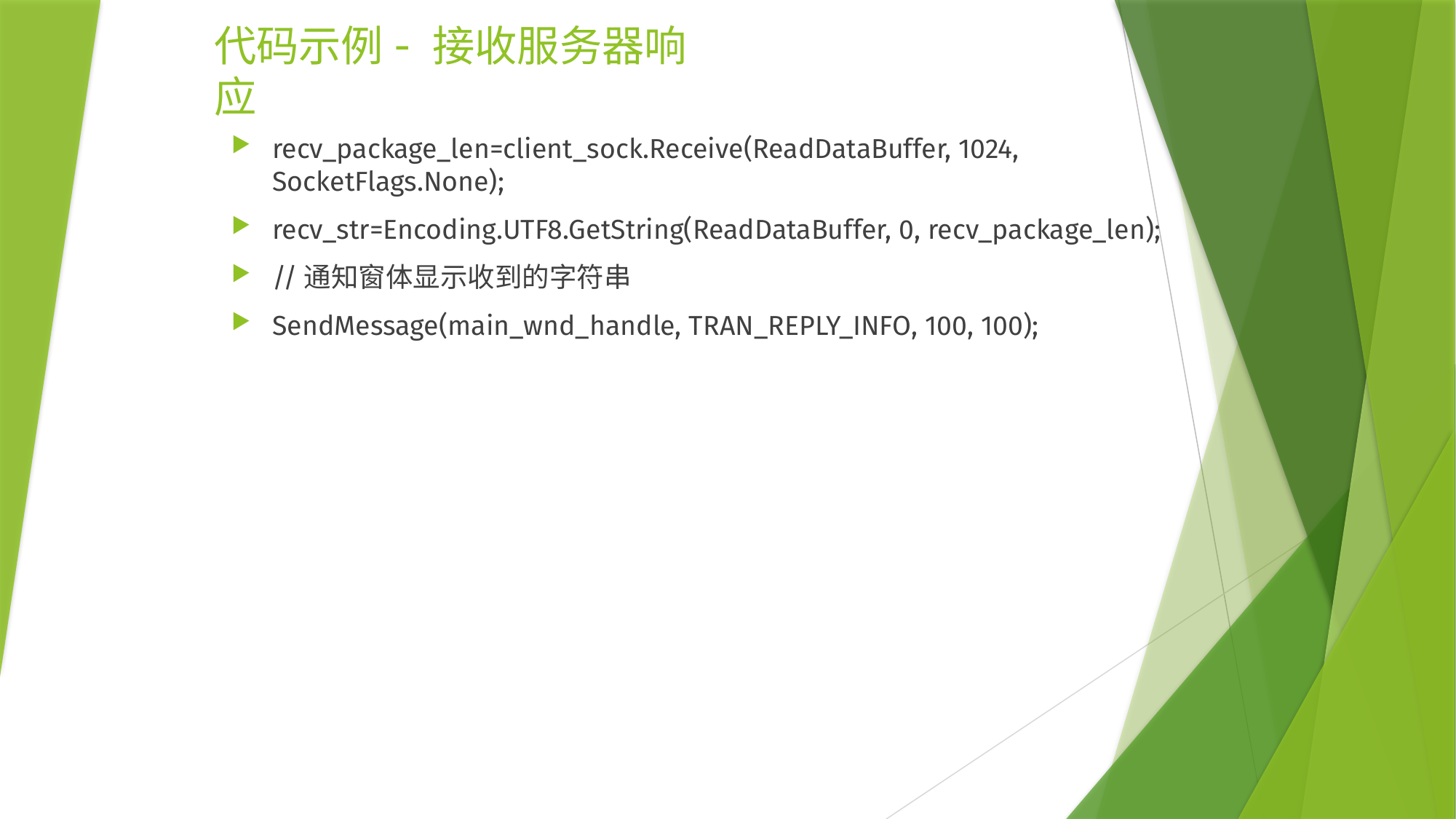

代码示例- 接收服务器响应
recv_package_len=client_sock.Receive(ReadDataBuffer, 1024, SocketFlags.None);
recv_str=Encoding.UTF8.GetString(ReadDataBuffer, 0, recv_package_len);
//通知窗体显示收到的字符串
SendMessage(main_wnd_handle, TRAN_REPLY_INFO, 100, 100);